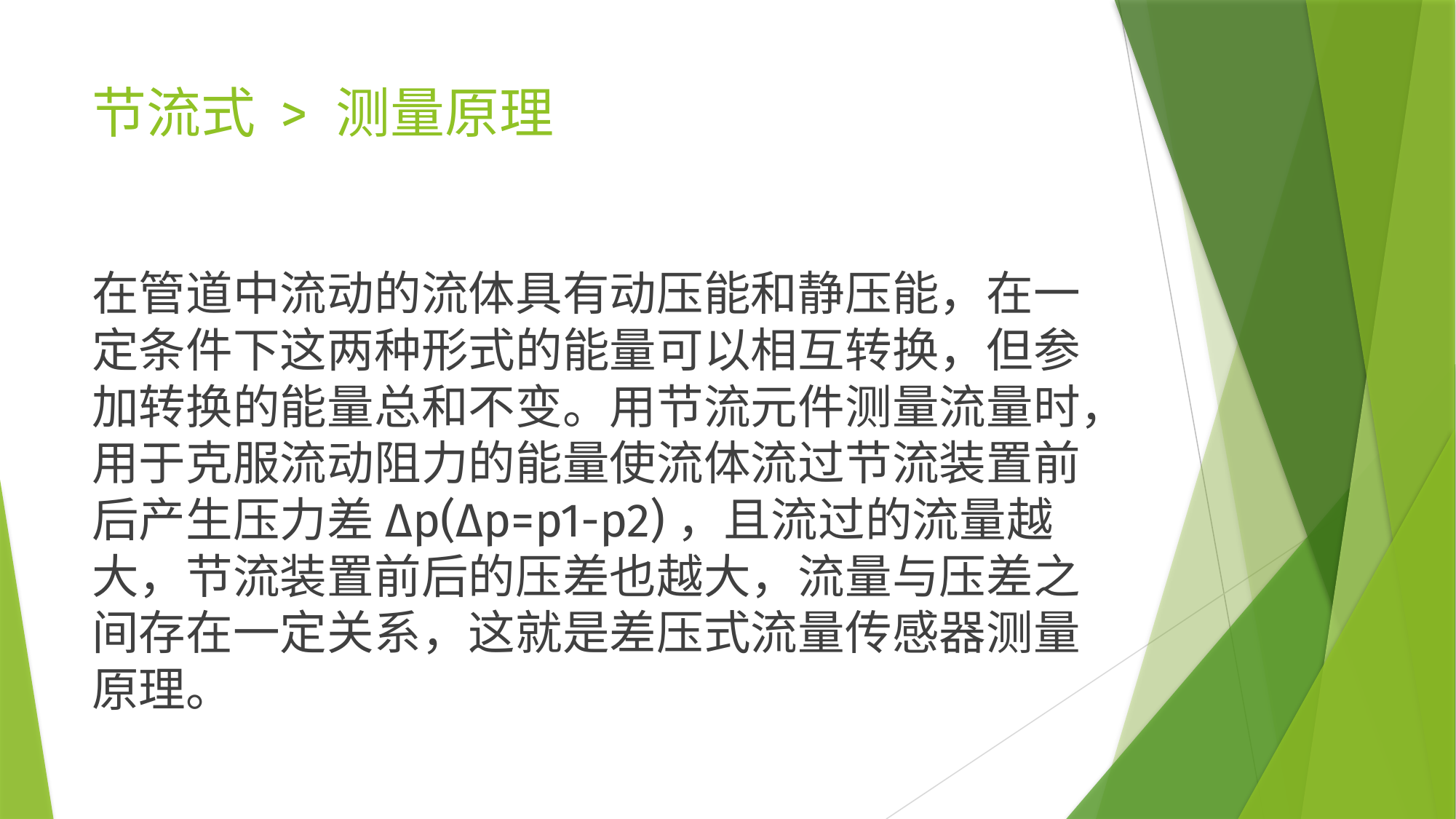

# 节流式 > 测量原理
在管道中流动的流体具有动压能和静压能，在一定条件下这两种形式的能量可以相互转换，但参加转换的能量总和不变。用节流元件测量流量时，用于克服流动阻力的能量使流体流过节流装置前后产生压力差Δp(Δp=p1-p2)，且流过的流量越大，节流装置前后的压差也越大，流量与压差之间存在一定关系，这就是差压式流量传感器测量原理。